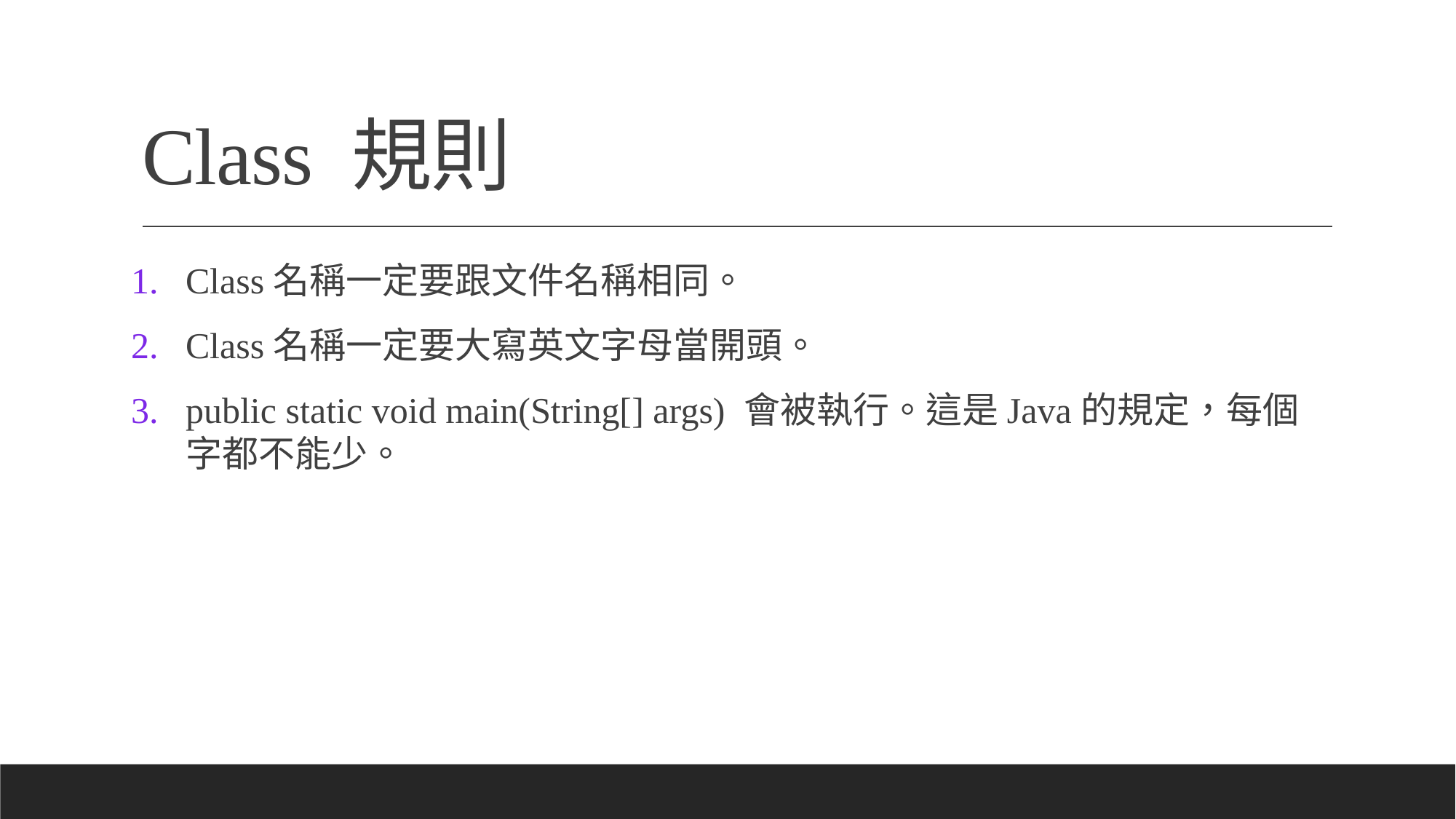

# Class 規則
Class名稱一定要跟文件名稱相同。
Class名稱一定要大寫英文字母當開頭。
public static void main(String[] args) 會被執行。這是Java的規定，每個字都不能少。